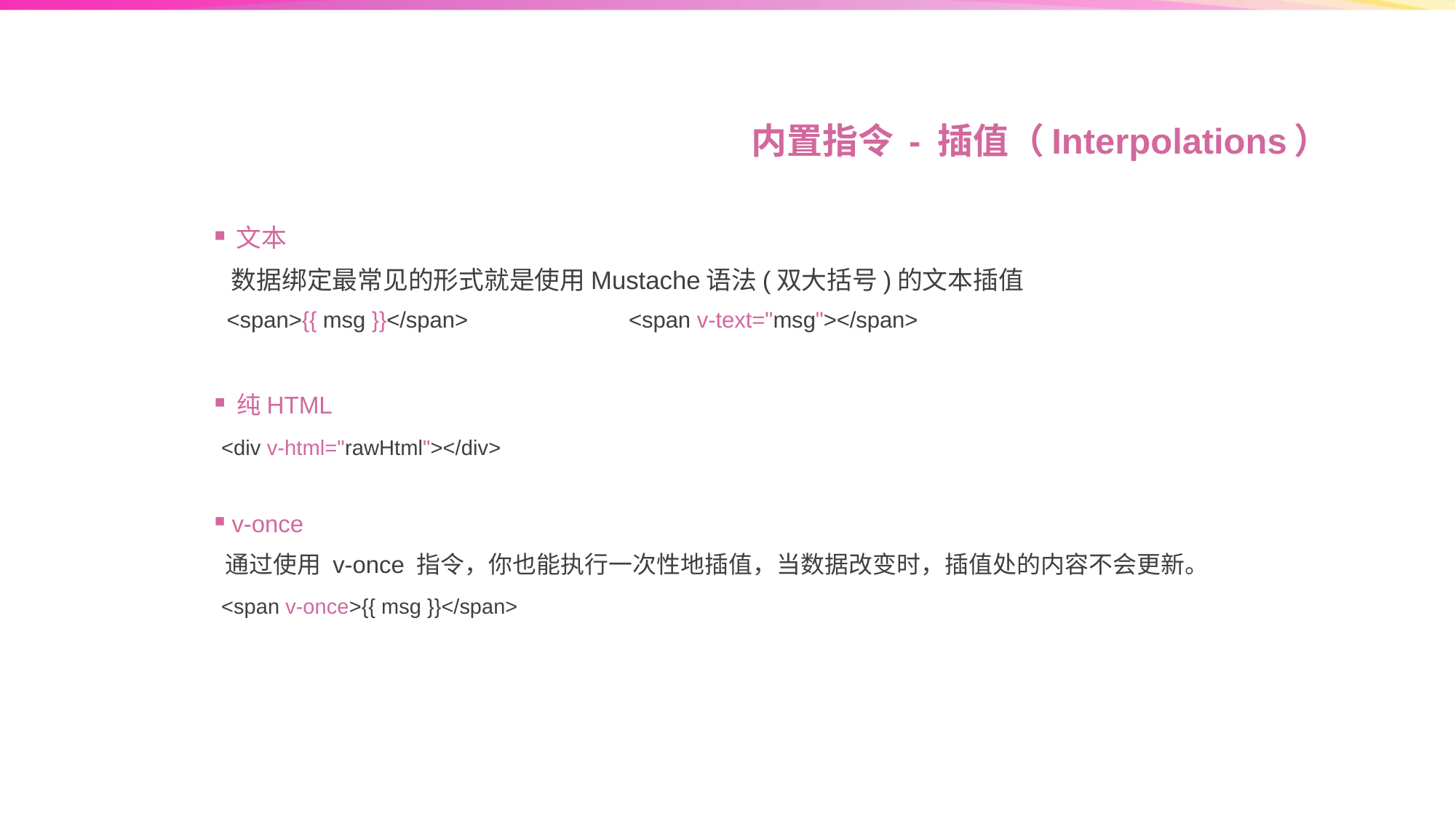

内置指令 - 插值（Interpolations）
 文本
  数据绑定最常见的形式就是使用Mustache语法(双大括号)的文本插值
  <span>{{ msg }}</span>                          <span v-text="msg"></span>

 纯HTML
 <div v-html="rawHtml"></div>
 v-once
 通过使用 v-once 指令，你也能执行一次性地插值，当数据改变时，插值处的内容不会更新。
 <span v-once>{{ msg }}</span>